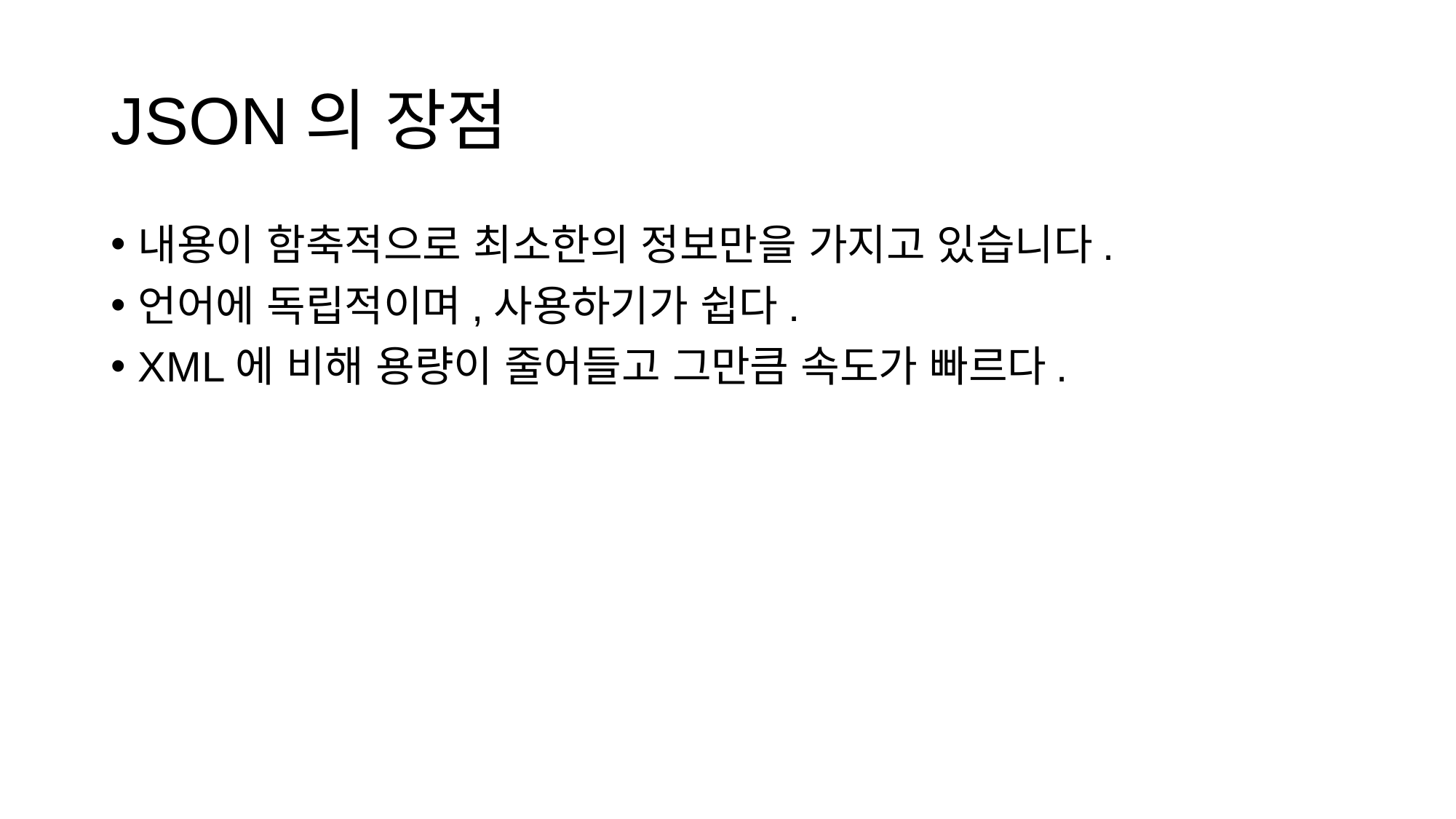

# JSON의 장점
내용이 함축적으로 최소한의 정보만을 가지고 있습니다.
언어에 독립적이며,사용하기가 쉽다.
XML에 비해 용량이 줄어들고 그만큼 속도가 빠르다.